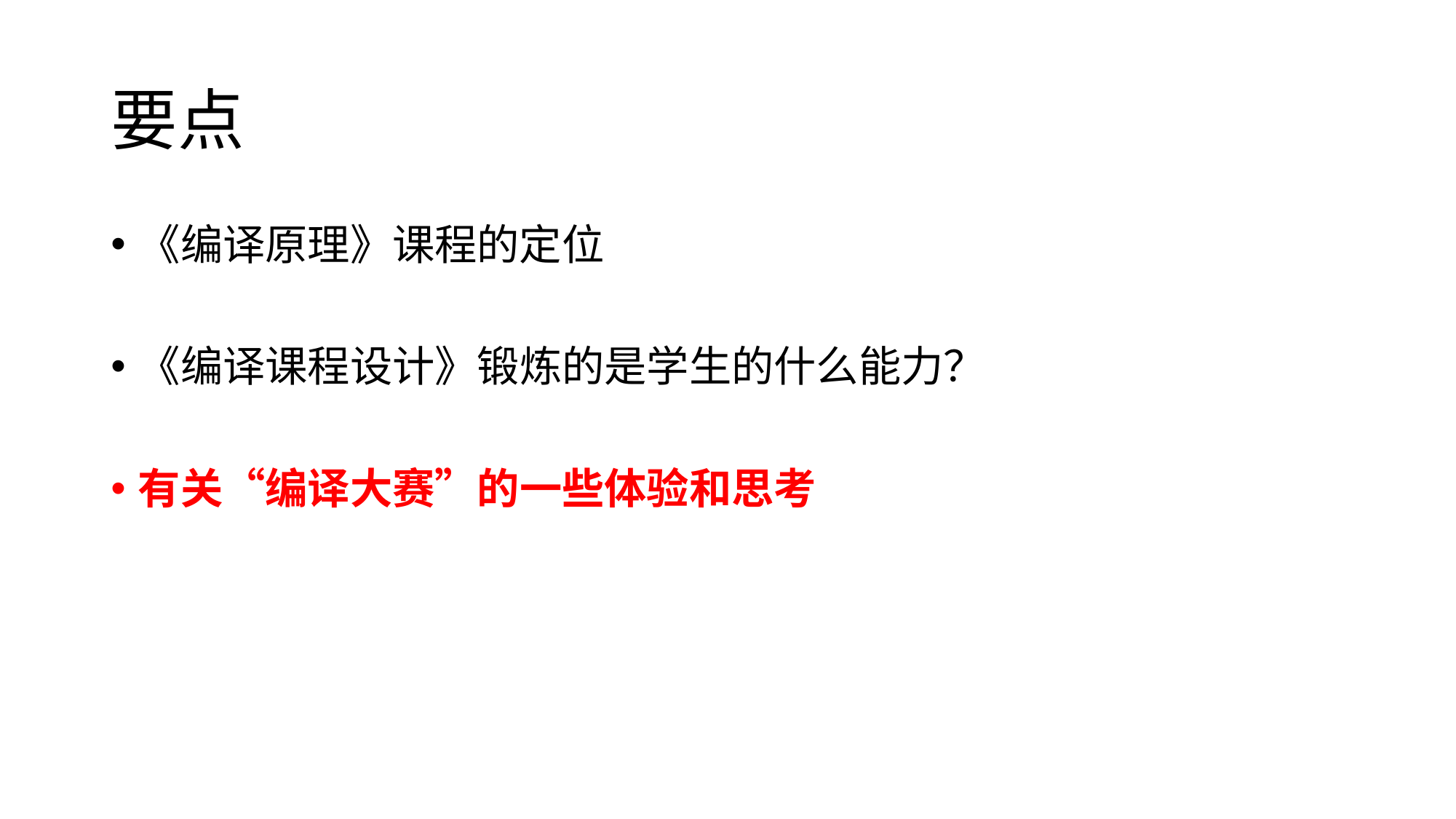

# 要点
《编译原理》课程的定位

《编译课程设计》锻炼的是学生的什么能力？

有关“编译大赛”的一些体验和思考